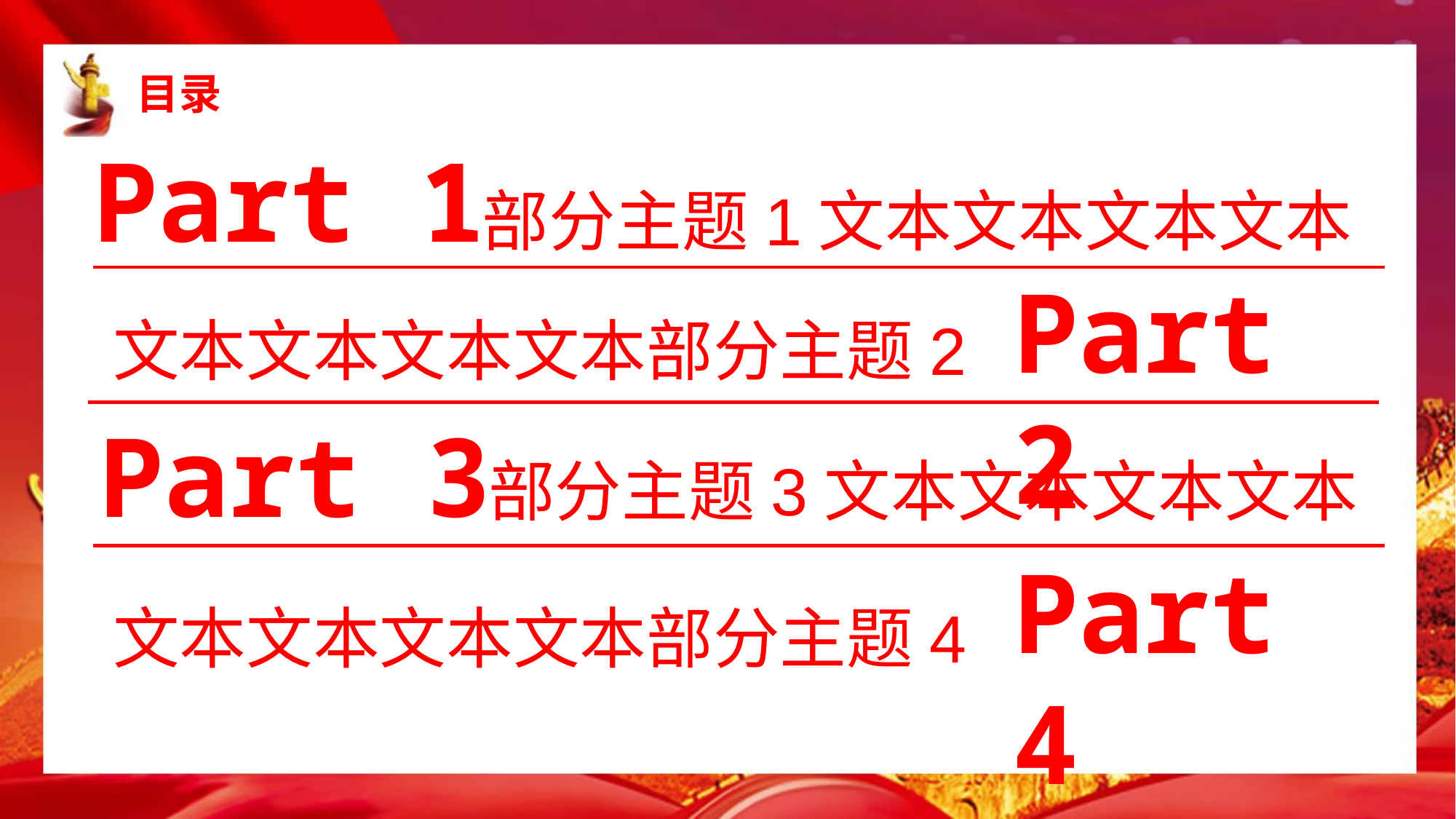

目录
Part 1
部分主题1文本文本文本文本
Part 2
文本文本文本文本部分主题2
Part 3
部分主题3文本文本文本文本
Part 4
文本文本文本文本部分主题4